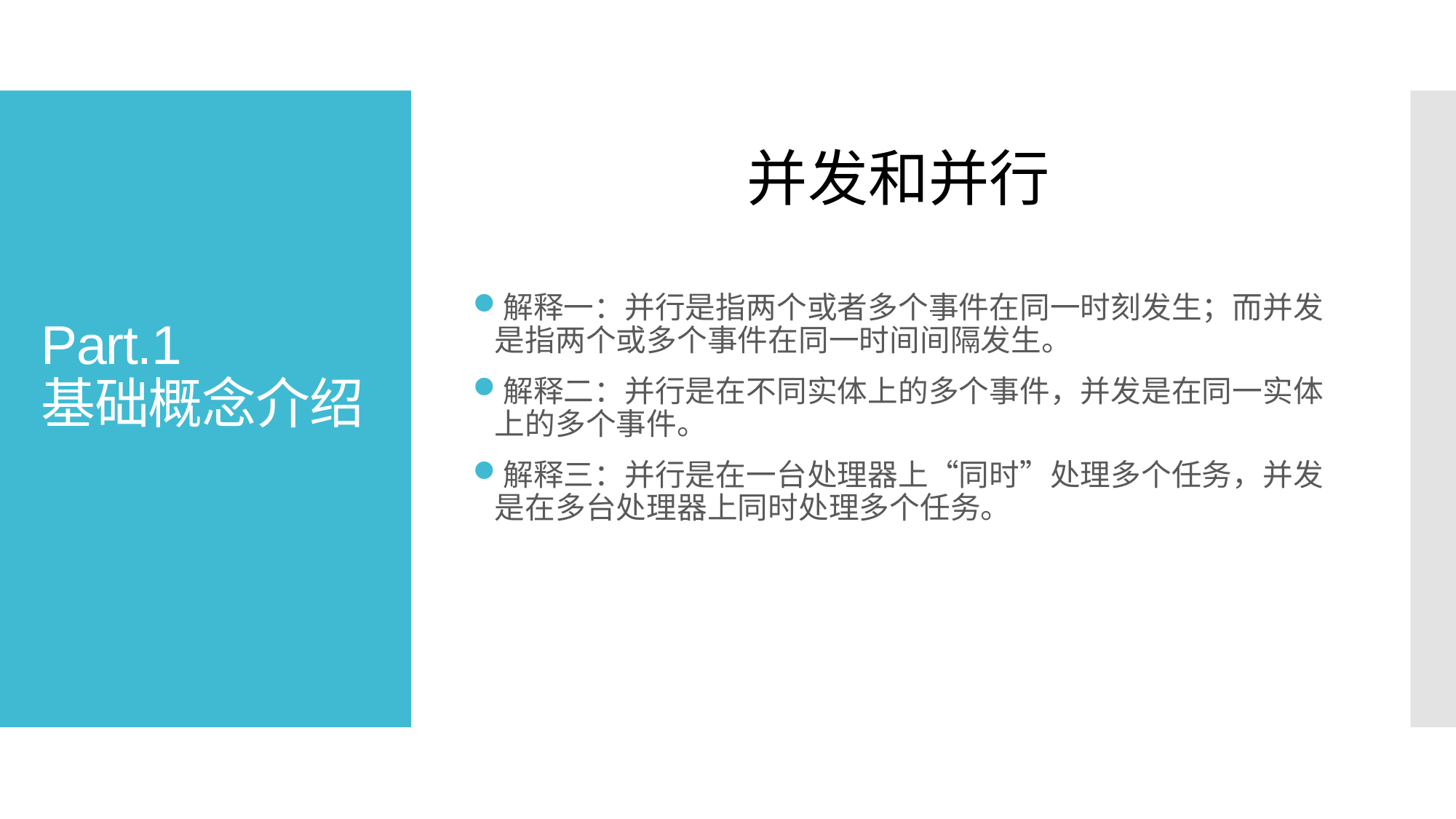

解释一：并行是指两个或者多个事件在同一时刻发生；而并发是指两个或多个事件在同一时间间隔发生。
解释二：并行是在不同实体上的多个事件，并发是在同一实体上的多个事件。
解释三：并行是在一台处理器上“同时”处理多个任务，并发是在多台处理器上同时处理多个任务。
# Part.1 基础概念介绍
并发和并行